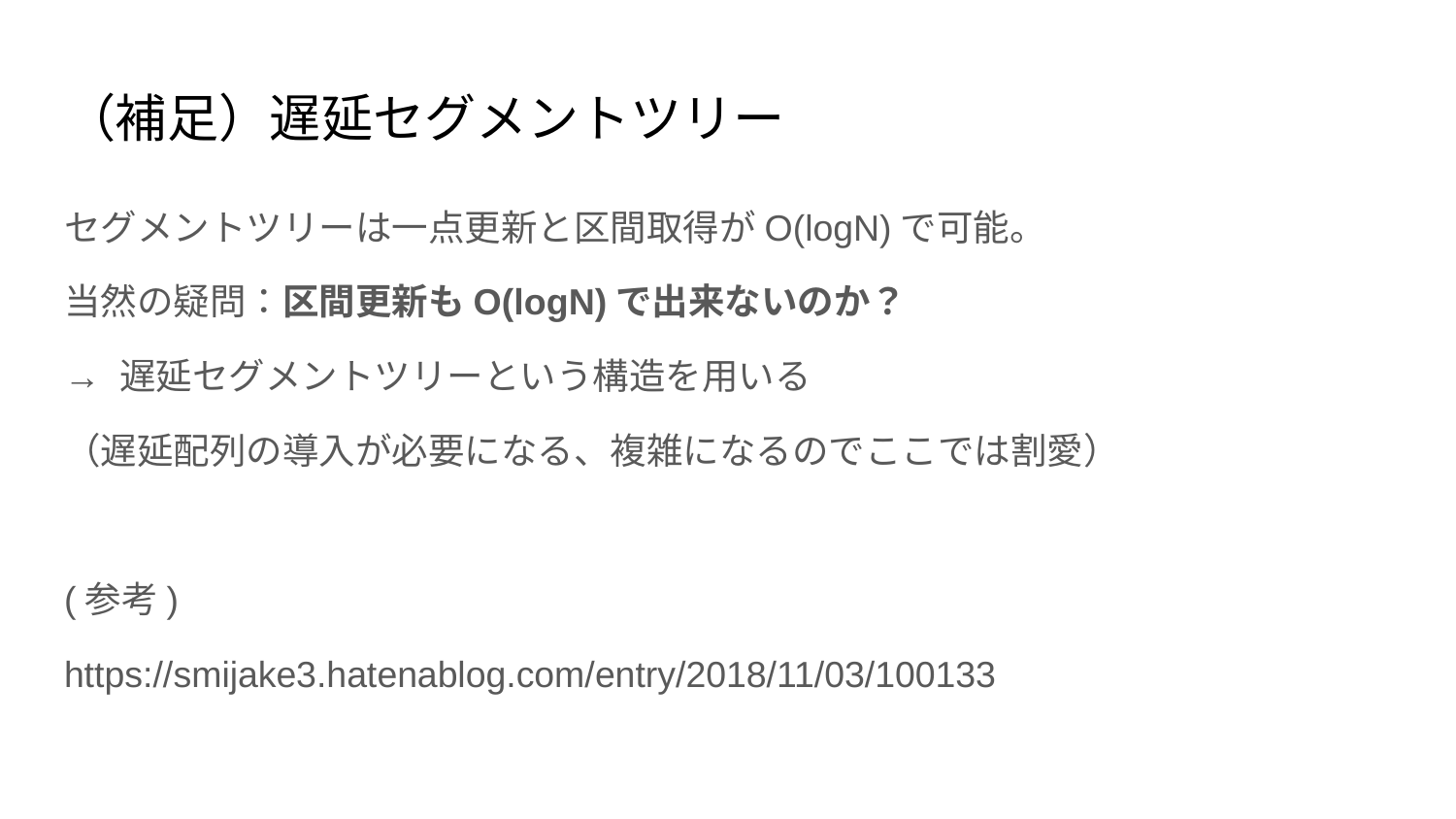

# （補足）遅延セグメントツリー
セグメントツリーは一点更新と区間取得がO(logN)で可能。
当然の疑問：区間更新もO(logN)で出来ないのか？
→ 遅延セグメントツリーという構造を用いる
（遅延配列の導入が必要になる、複雑になるのでここでは割愛）

(参考)
https://smijake3.hatenablog.com/entry/2018/11/03/100133